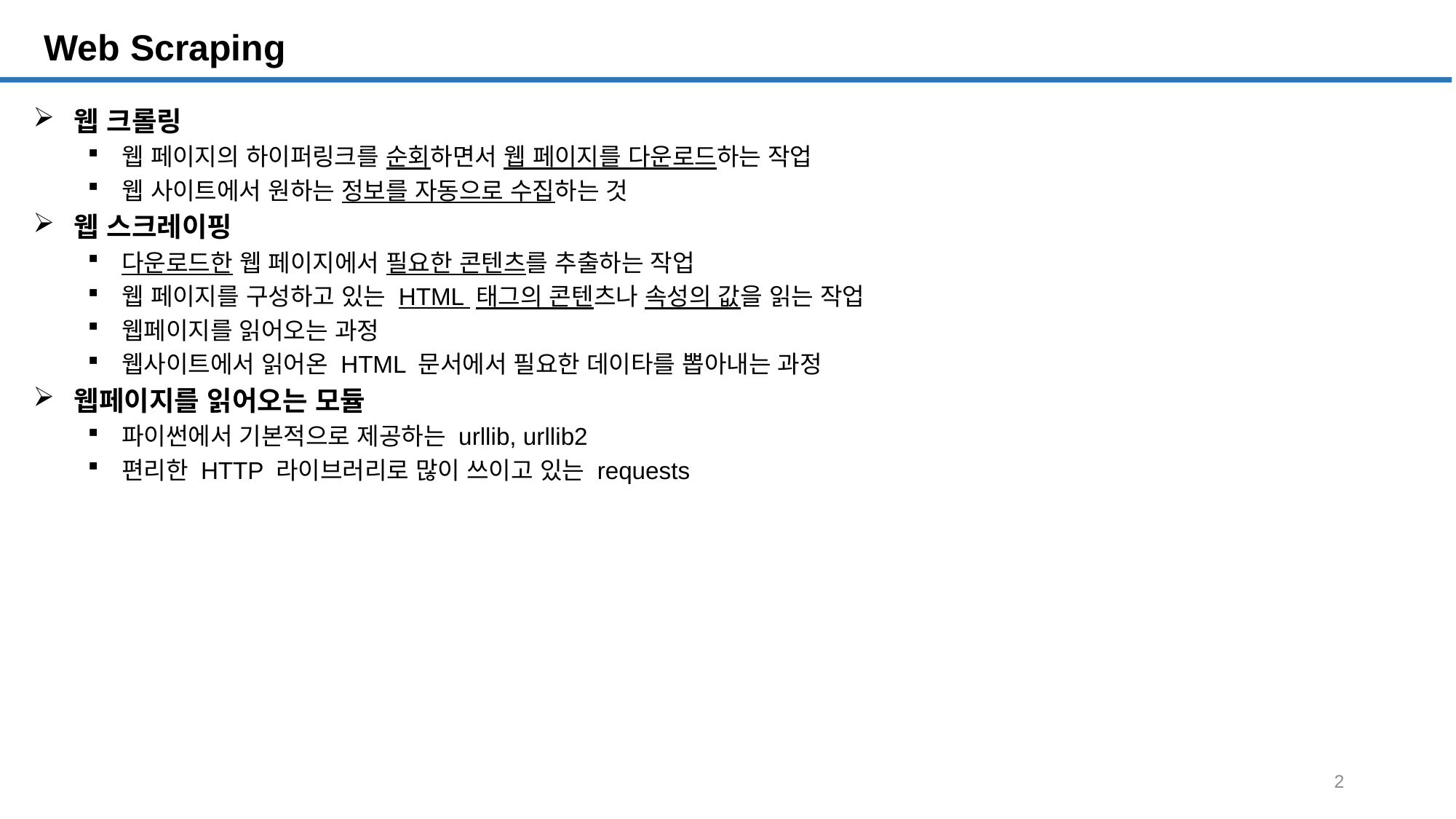

SQL 튜닝 개요
# Web Scraping

웹 크롤링
웹 페이지의 하이퍼링크를 순회하면서 웹 페이지를 다운로드하는 작업
웹 사이트에서 원하는 정보를 자동으로 수집하는 것
웹 스크레이핑
다운로드한 웹 페이지에서 필요한 콘텐츠를 추출하는 작업
웹 페이지를 구성하고 있는 HTML 태그의 콘텐츠나 속성의 값을 읽는 작업
웹페이지를 읽어오는 과정
웹사이트에서 읽어온 HTML 문서에서 필요한 데이타를 뽑아내는 과정
웹페이지를 읽어오는 모듈
파이썬에서 기본적으로 제공하는 urllib, urllib2
편리한 HTTP 라이브러리로 많이 쓰이고 있는 requests
2